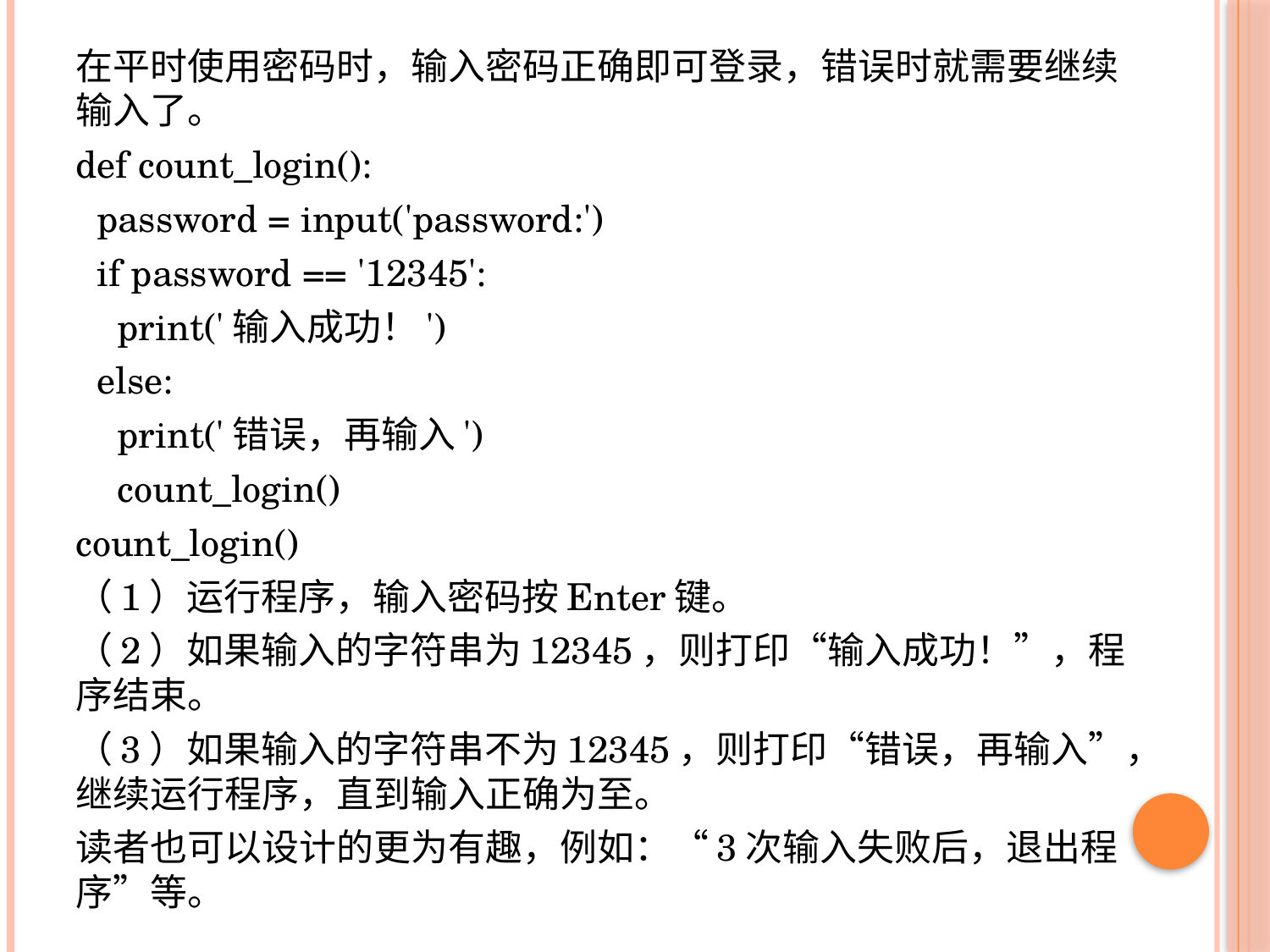

在平时使用密码时，输入密码正确即可登录，错误时就需要继续输入了。
def count_login():
  password = input('password:')
  if password == '12345':
    print('输入成功！')
  else:
    print('错误，再输入')
    count_login()
count_login()
（1）运行程序，输入密码按Enter键。
（2）如果输入的字符串为12345，则打印“输入成功！”，程序结束。
（3）如果输入的字符串不为12345，则打印“错误，再输入”，继续运行程序，直到输入正确为至。
读者也可以设计的更为有趣，例如：“3次输入失败后，退出程序”等。